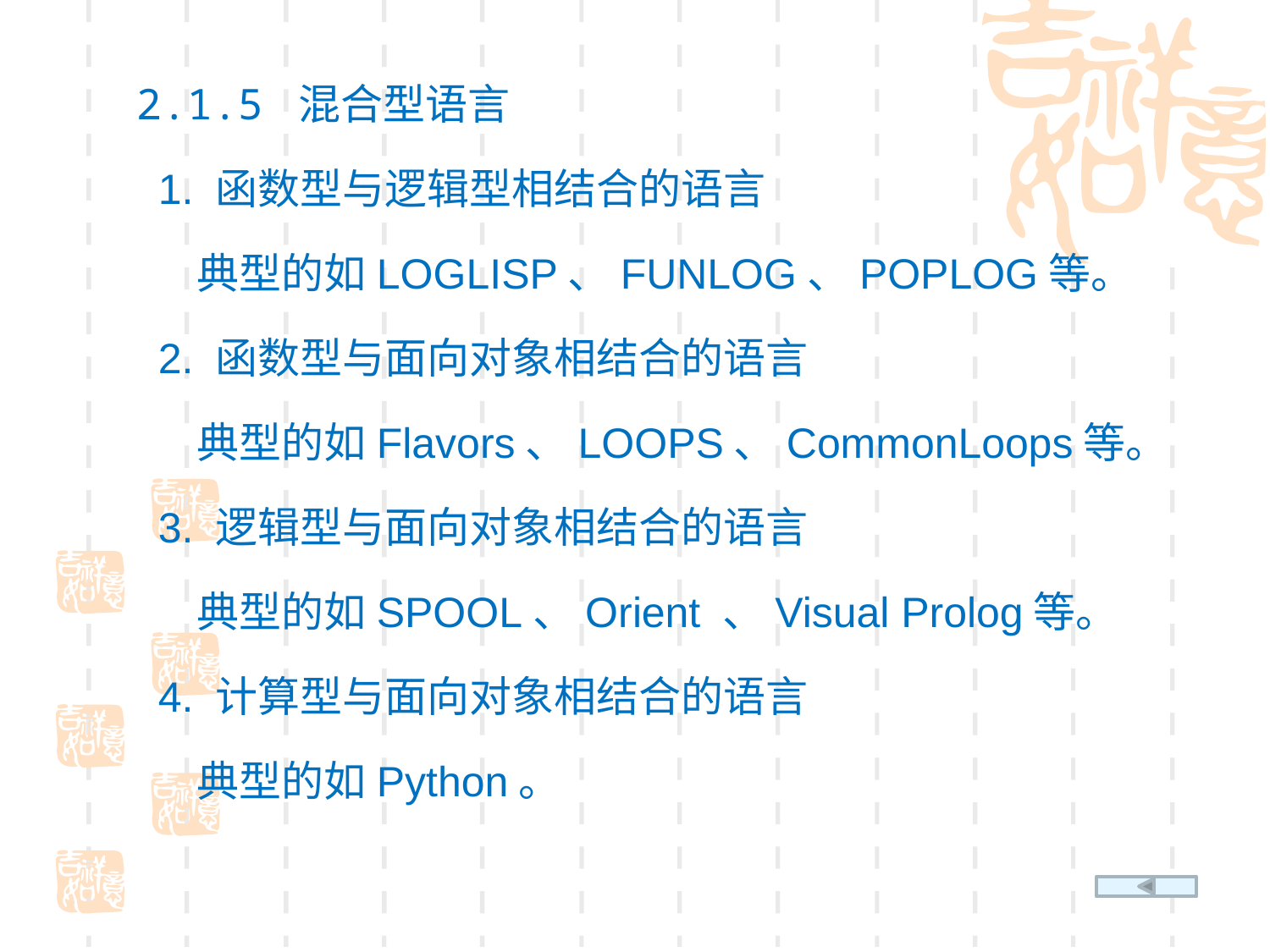

2.1.5 混合型语言
    1. 函数型与逻辑型相结合的语言
        典型的如LOGLISP、FUNLOG、POPLOG等。
    2. 函数型与面向对象相结合的语言
        典型的如Flavors、LOOPS、CommonLoops等。
    3. 逻辑型与面向对象相结合的语言
        典型的如SPOOL、Orient 、Visual Prolog等。
    4. 计算型与面向对象相结合的语言
        典型的如Python。